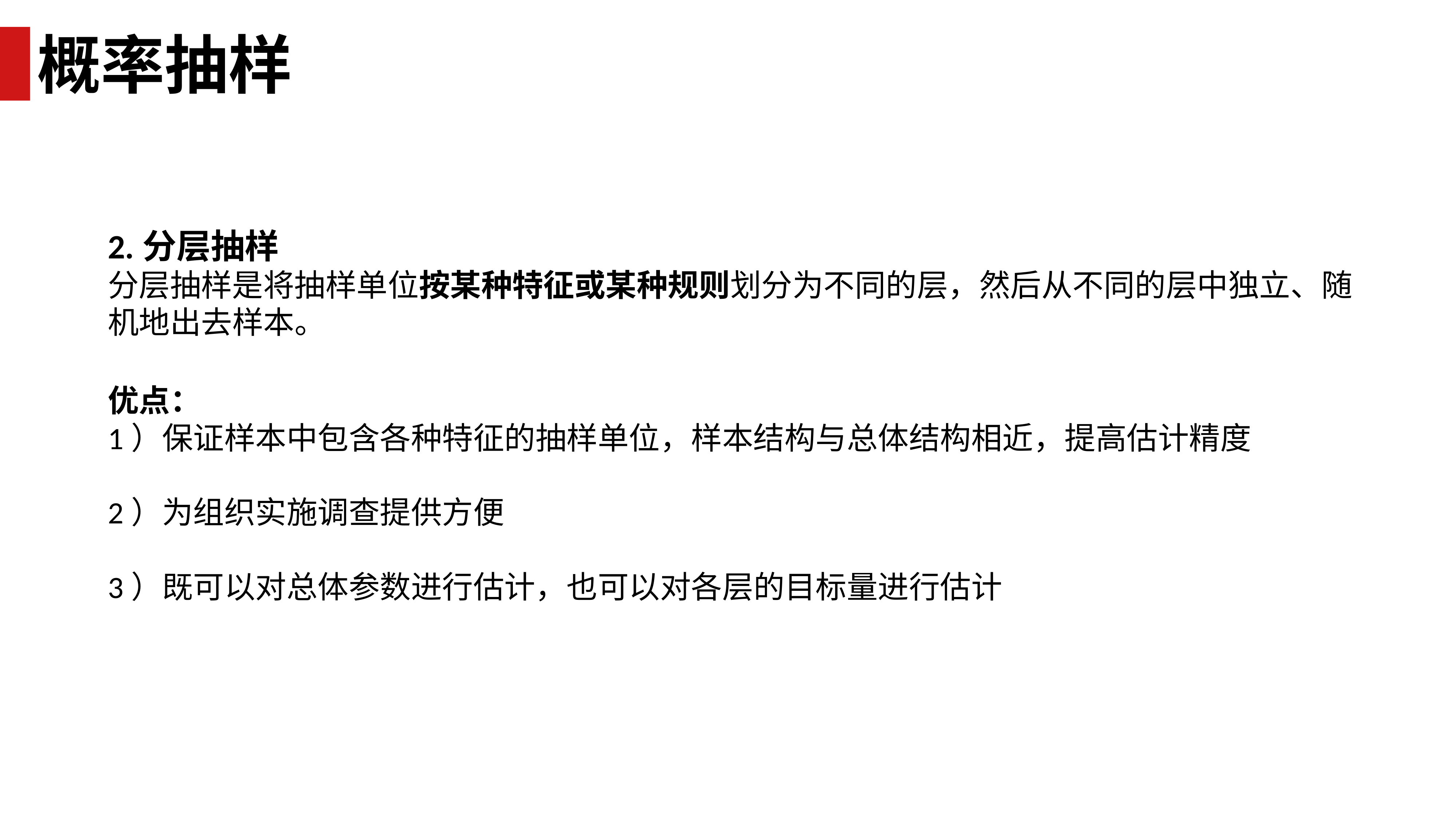

概率抽样

2.分层抽样
分层抽样是将抽样单位按某种特征或某种规则划分为不同的层，然后从不同的层中独立、随机地出去样本。

优点：
1）保证样本中包含各种特征的抽样单位，样本结构与总体结构相近，提高估计精度

2）为组织实施调查提供方便

3）既可以对总体参数进行估计，也可以对各层的目标量进行估计
29